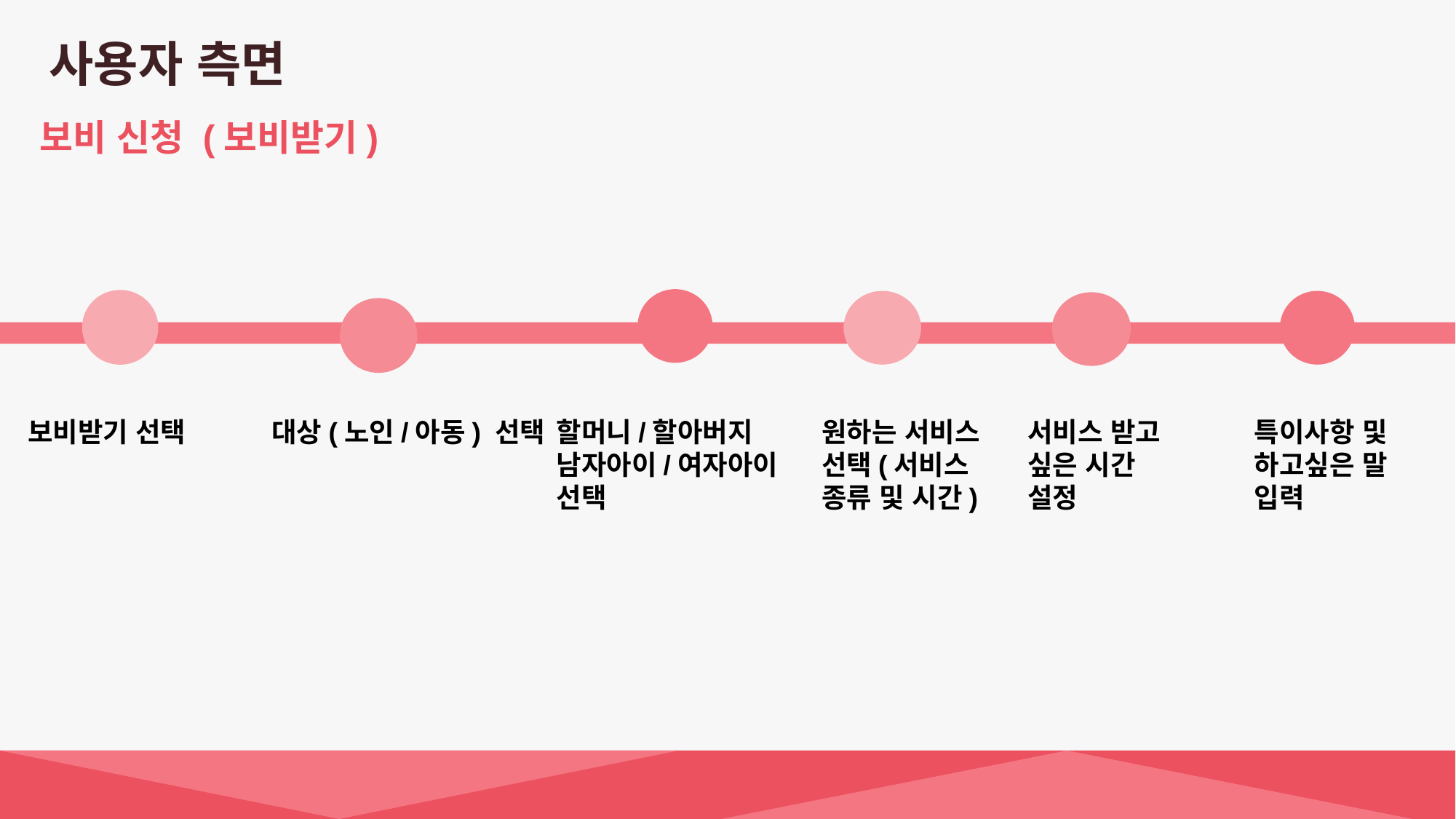

사용자 측면
보비 신청 (보비받기)

보비받기 선택
원하는 서비스 선택(서비스
종류 및 시간)
특이사항 및 하고싶은 말 입력
 대상(노인/아동) 선택
할머니/할아버지
남자아이/여자아이
선택
서비스 받고 싶은 시간 설정